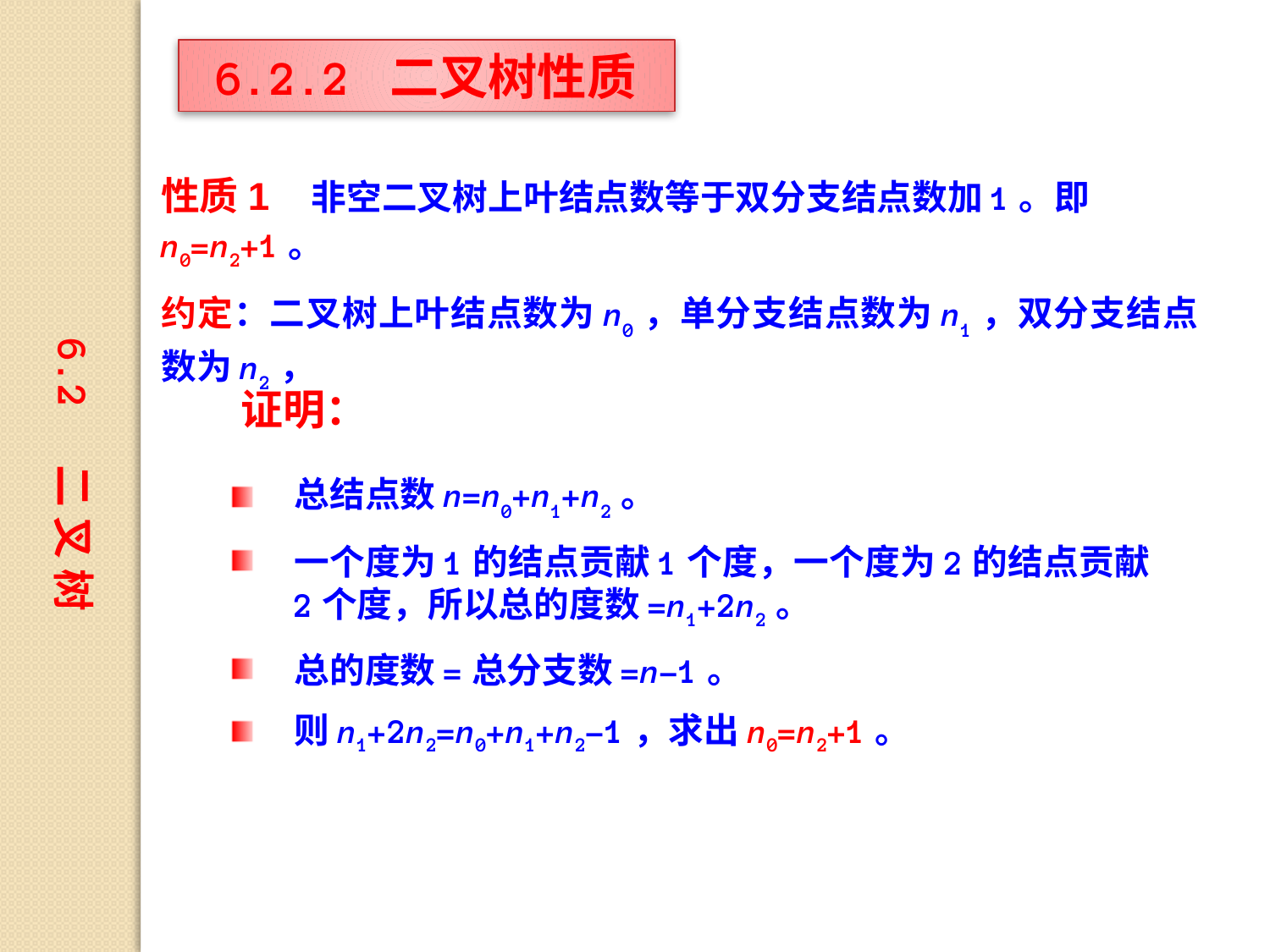

6.2.2 二叉树性质
性质1   非空二叉树上叶结点数等于双分支结点数加1。即n0=n2+1。
约定：二叉树上叶结点数为n0，单分支结点数为n1，双分支结点数为n2，
6.2  二 叉 树
证明：
总结点数n=n0+n1+n2。
一个度为1的结点贡献1个度，一个度为2的结点贡献2个度，所以总的度数=n1+2n2。
总的度数=总分支数=n-1。
则n1+2n2=n0+n1+n2-1，求出n0=n2+1。